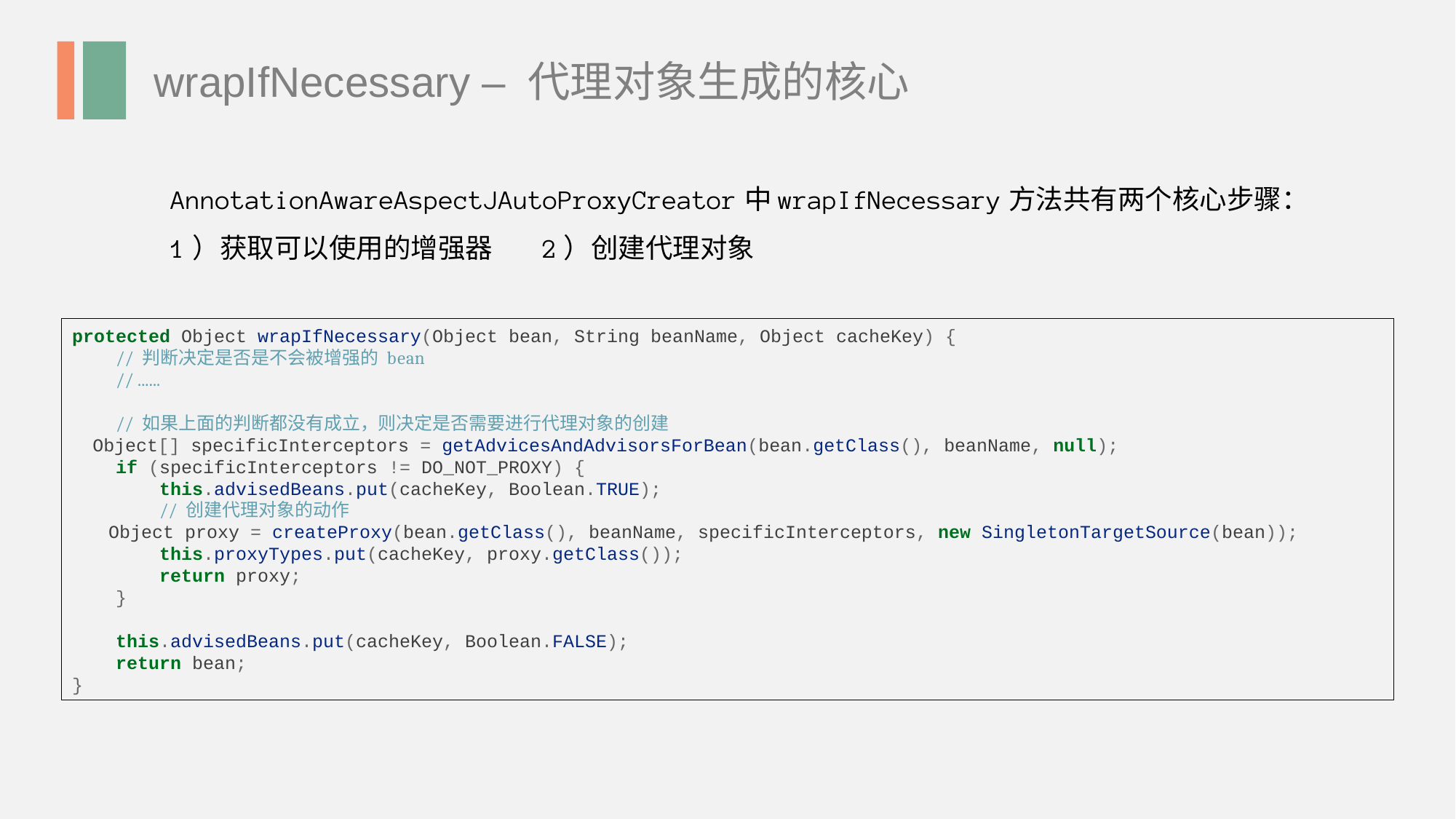

wrapIfNecessary – 代理对象生成的核心
AnnotationAwareAspectJAutoProxyCreator中wrapIfNecessary方法共有两个核心步骤：
1）获取可以使用的增强器       2）创建代理对象
protected Object wrapIfNecessary(Object bean, String beanName, Object cacheKey) {
    // 判断决定是否是不会被增强的 bean
    // ......
    // 如果上面的判断都没有成立，则决定是否需要进行代理对象的创建
    Object[] specificInterceptors = getAdvicesAndAdvisorsForBean(bean.getClass(), beanName, null);
    if (specificInterceptors != DO_NOT_PROXY) {
        this.advisedBeans.put(cacheKey, Boolean.TRUE);
        // 创建代理对象的动作
        Object proxy = createProxy(bean.getClass(), beanName, specificInterceptors, new SingletonTargetSource(bean));
        this.proxyTypes.put(cacheKey, proxy.getClass());
        return proxy;
    }
    this.advisedBeans.put(cacheKey, Boolean.FALSE);
    return bean;
}